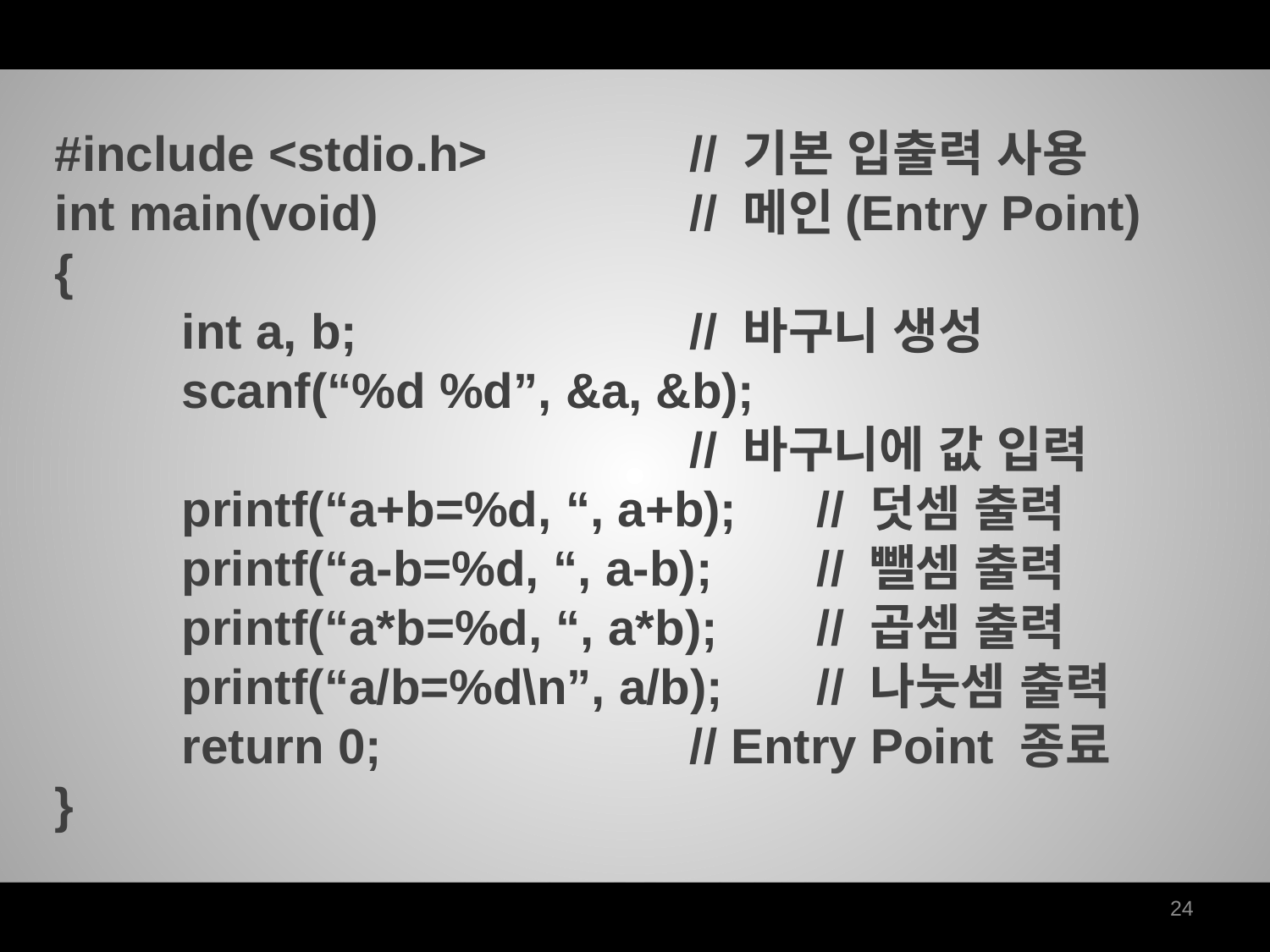

#include <stdio.h>		// 기본 입출력 사용
int main(void)			// 메인(Entry Point)
{
	int a, b;			// 바구니 생성
	scanf(“%d %d”, &a, &b);
					// 바구니에 값 입력
	printf(“a+b=%d, “, a+b);	// 덧셈 출력
	printf(“a-b=%d, “, a-b);	// 뺄셈 출력
	printf(“a*b=%d, “, a*b);	// 곱셈 출력
	printf(“a/b=%d\n”, a/b);	// 나눗셈 출력
	return 0;			// Entry Point 종료
}
24